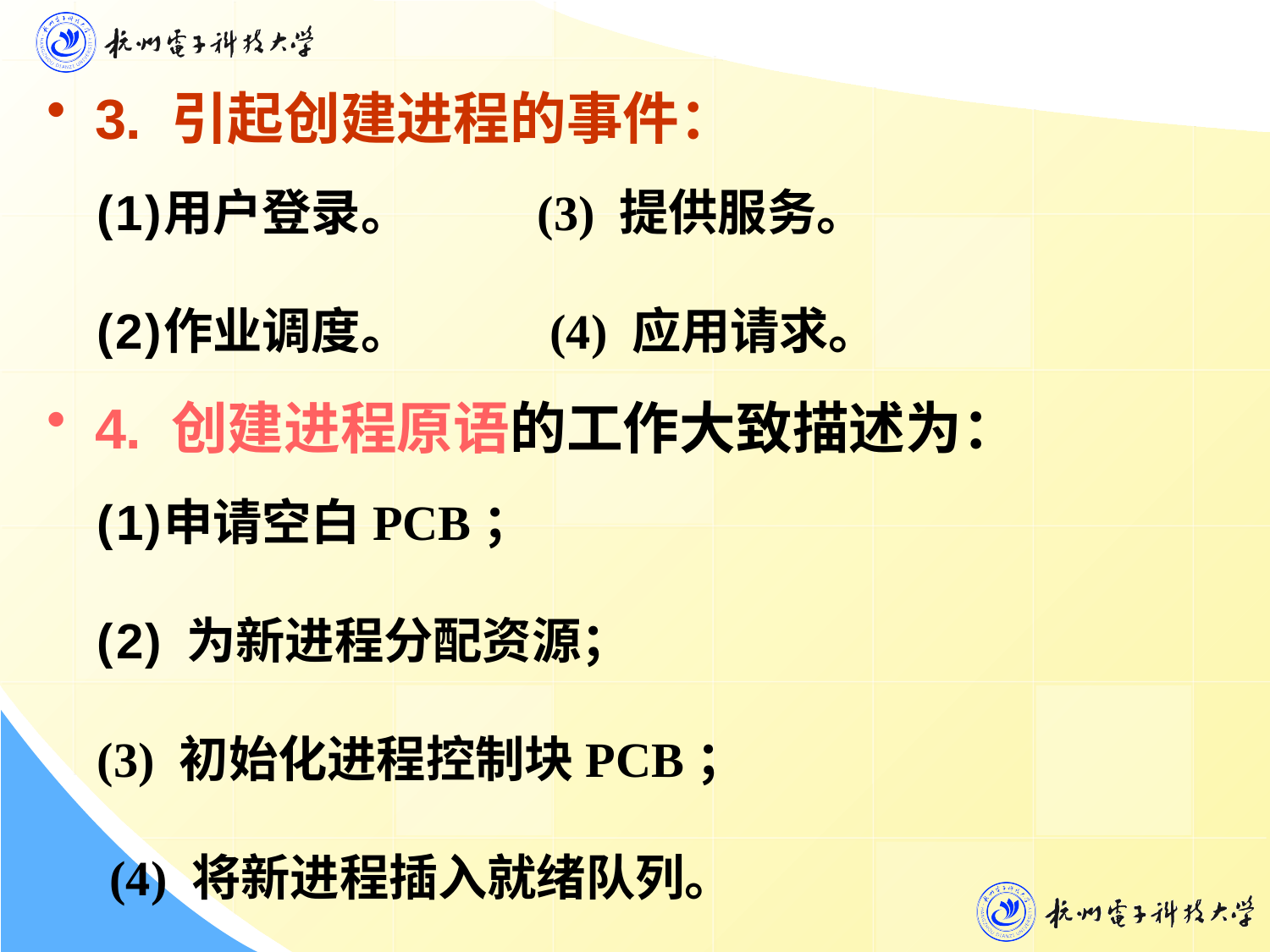

3. 引起创建进程的事件：
用户登录。
作业调度。
(3) 提供服务。
 (4) 应用请求。
4. 创建进程原语的工作大致描述为：
申请空白PCB；
 为新进程分配资源；
(3) 初始化进程控制块PCB；
 (4) 将新进程插入就绪队列。